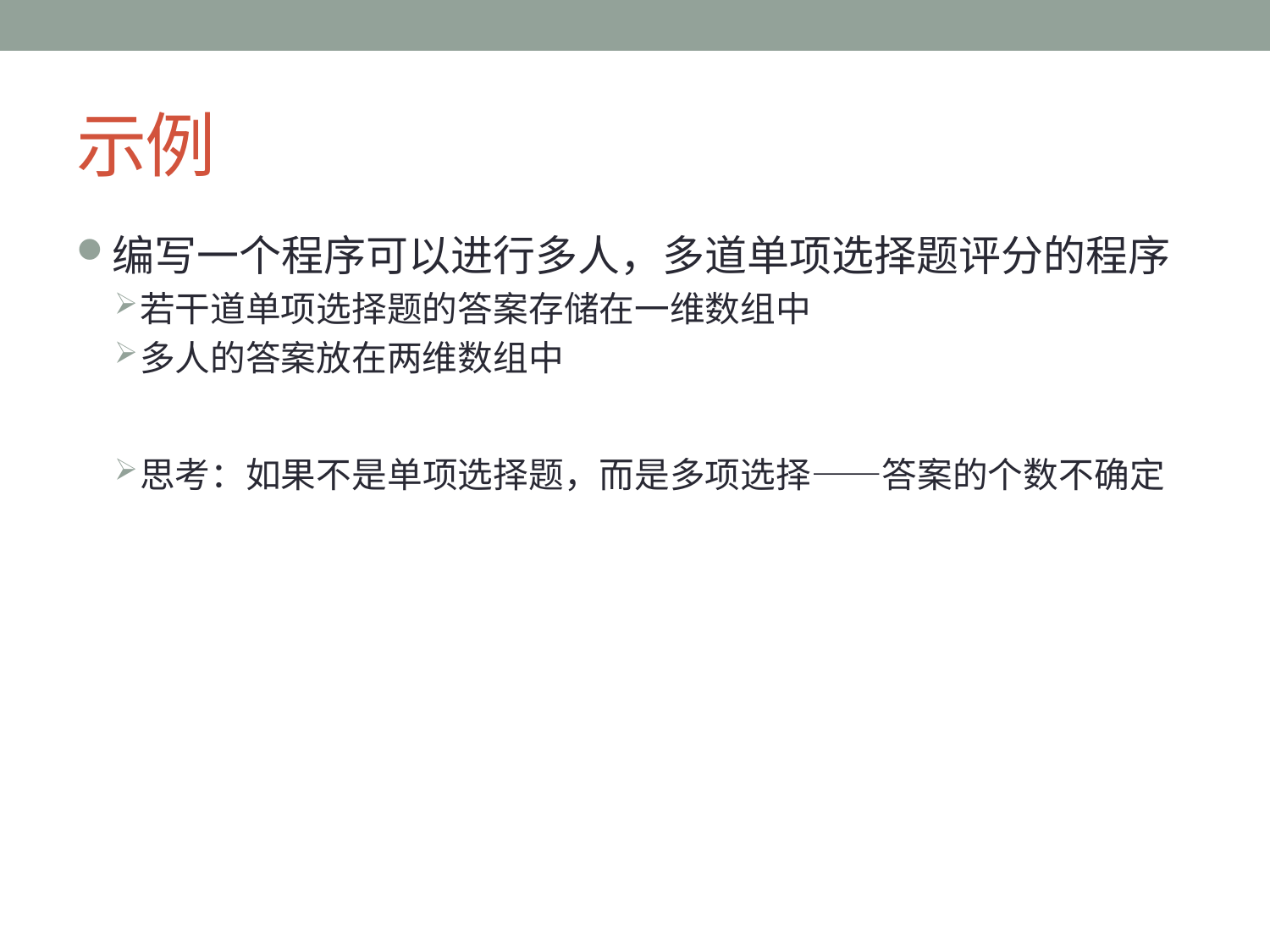

# 示例
编写一个程序可以进行多人，多道单项选择题评分的程序
若干道单项选择题的答案存储在一维数组中
多人的答案放在两维数组中

思考：如果不是单项选择题，而是多项选择——答案的个数不确定